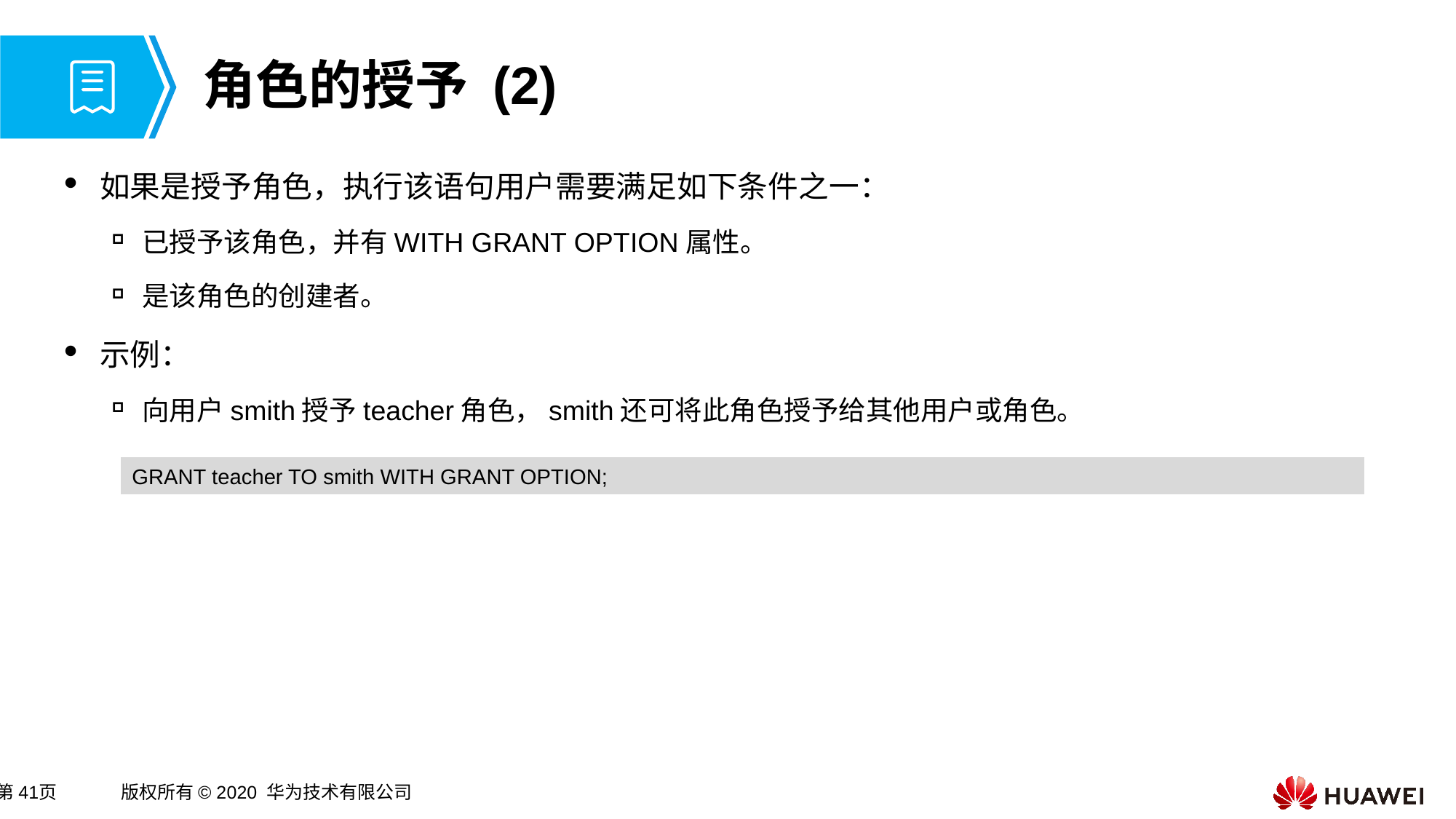

# 角色的授予 (2)
如果是授予角色，执行该语句用户需要满足如下条件之一：
已授予该角色，并有WITH GRANT OPTION属性。
是该角色的创建者。
示例：
向用户smith授予teacher角色，smith还可将此角色授予给其他用户或角色。

GRANT teacher TO smith WITH GRANT OPTION;